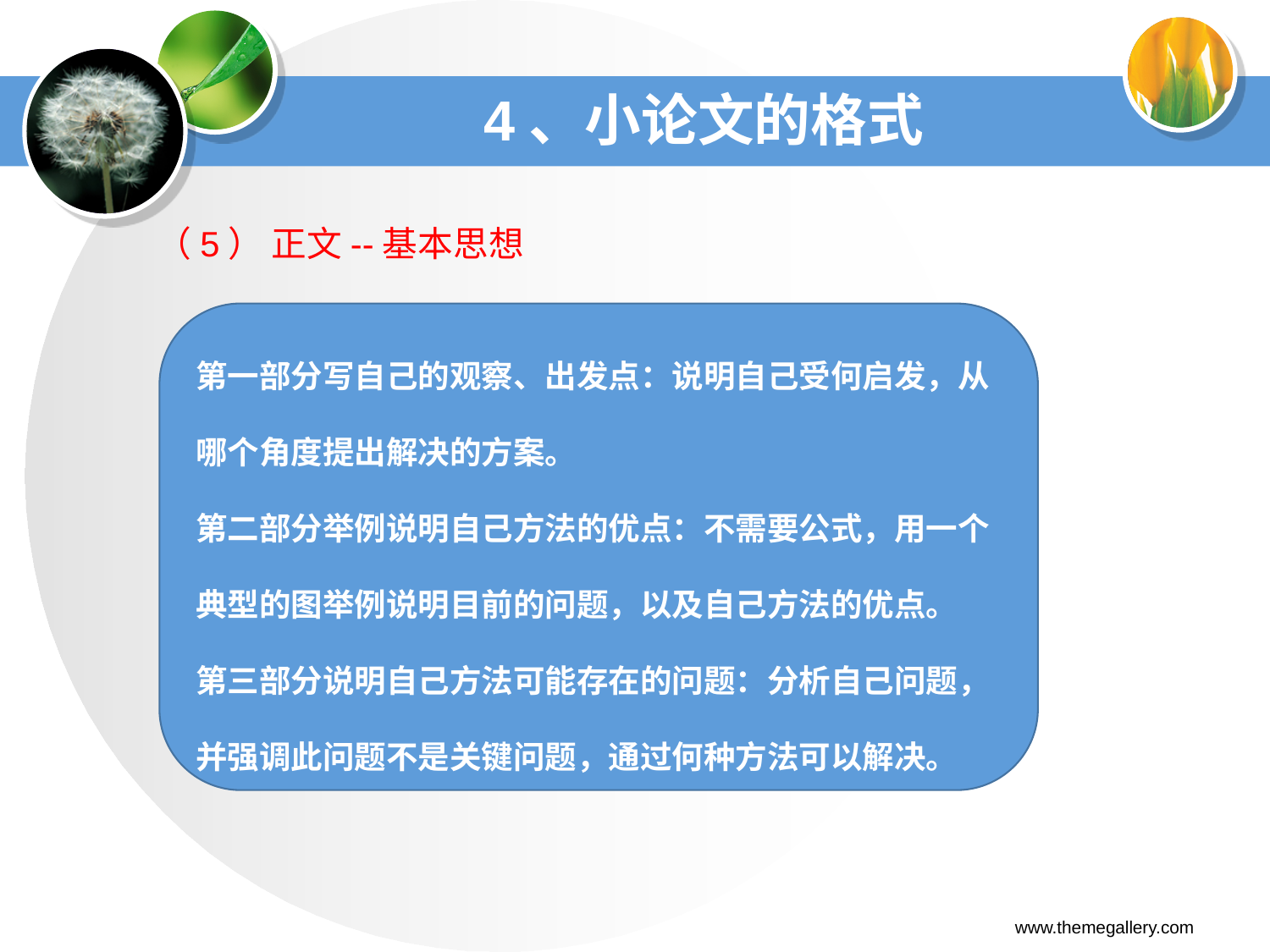

# 4、小论文的格式
（5） 正文--基本思想

第一部分写自己的观察、出发点：说明自己受何启发，从哪个角度提出解决的方案。
第二部分举例说明自己方法的优点：不需要公式，用一个典型的图举例说明目前的问题，以及自己方法的优点。
第三部分说明自己方法可能存在的问题：分析自己问题，并强调此问题不是关键问题，通过何种方法可以解决。
www.themegallery.com